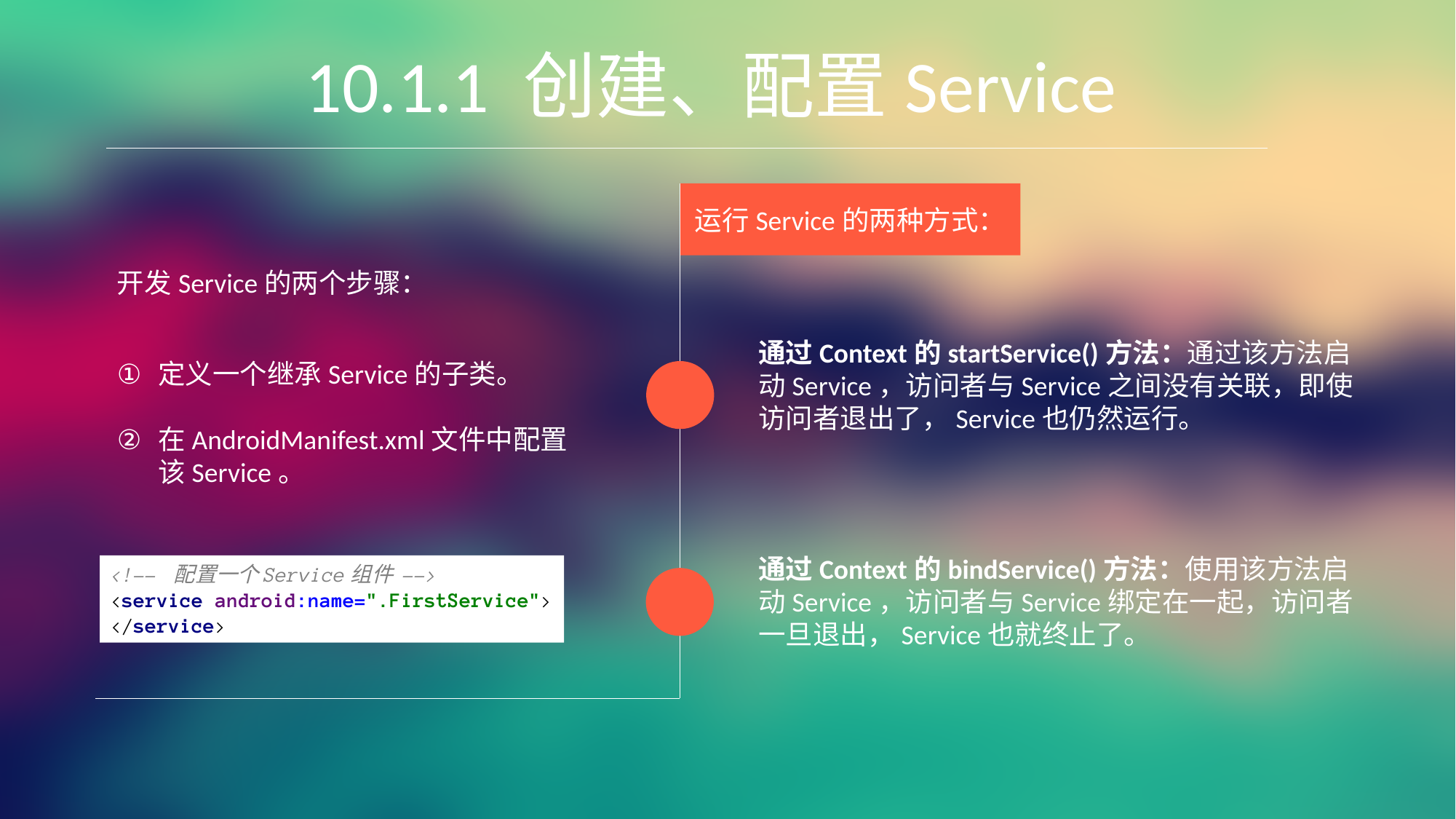

10.1.1 创建、配置Service
运行Service的两种方式：
开发Service的两个步骤：

定义一个继承Service的子类。

在AndroidManifest.xml文件中配置该Service。
通过Context的startService()方法：通过该方法启动Service，访问者与Service之间没有关联，即使访问者退出了，Service也仍然运行。

通过Context的bindService()方法：使用该方法启动Service，访问者与Service绑定在一起，访问者一旦退出，Service也就终止了。
<!-- 配置一个Service组件 -->
<service android:name=".FirstService">
</service>